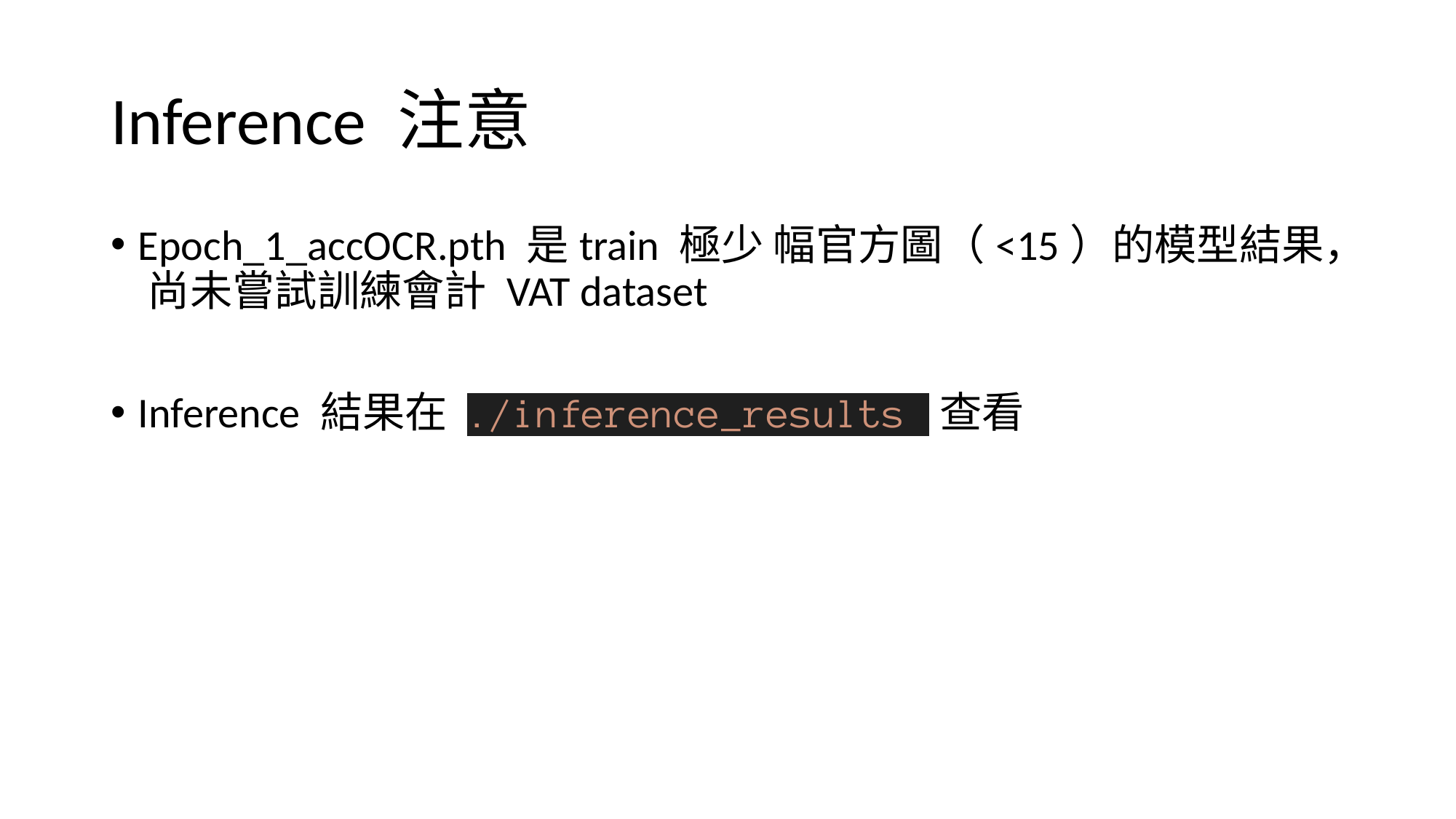

# Inference 注意
Epoch_1_accOCR.pth 是train 極少 幅官方圖（<15）的模型結果， 尚未嘗試訓練會計 VAT dataset

Inference 結果在 ./inference_results 查看